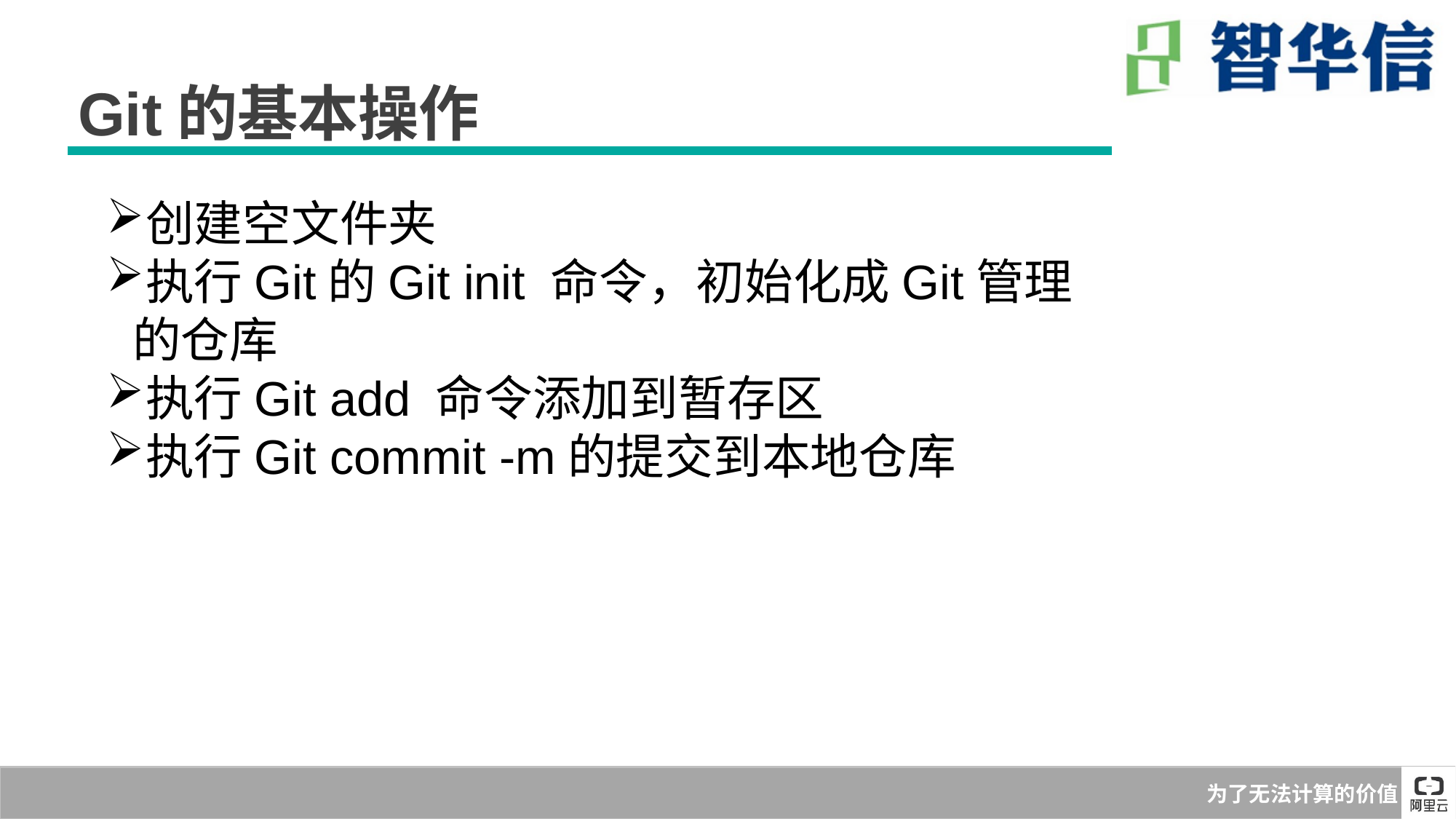

Git的基本操作

创建空文件夹
执行Git的Git init 命令，初始化成Git管理的仓库
执行Git add 命令添加到暂存区
执行Git commit -m的提交到本地仓库